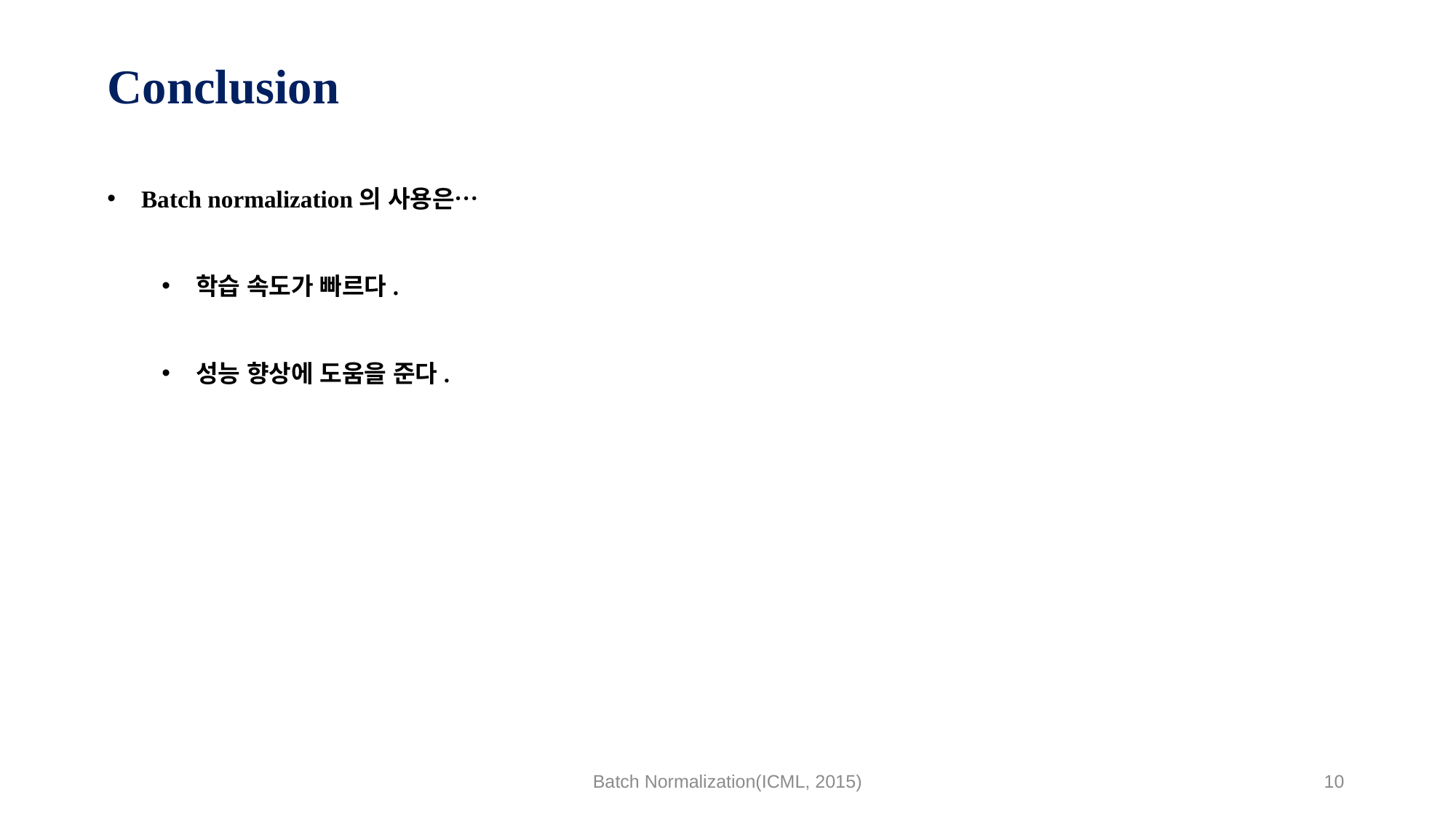

# Conclusion
Batch normalization의 사용은…

학습 속도가 빠르다.

성능 향상에 도움을 준다.
Batch Normalization(ICML, 2015)
10